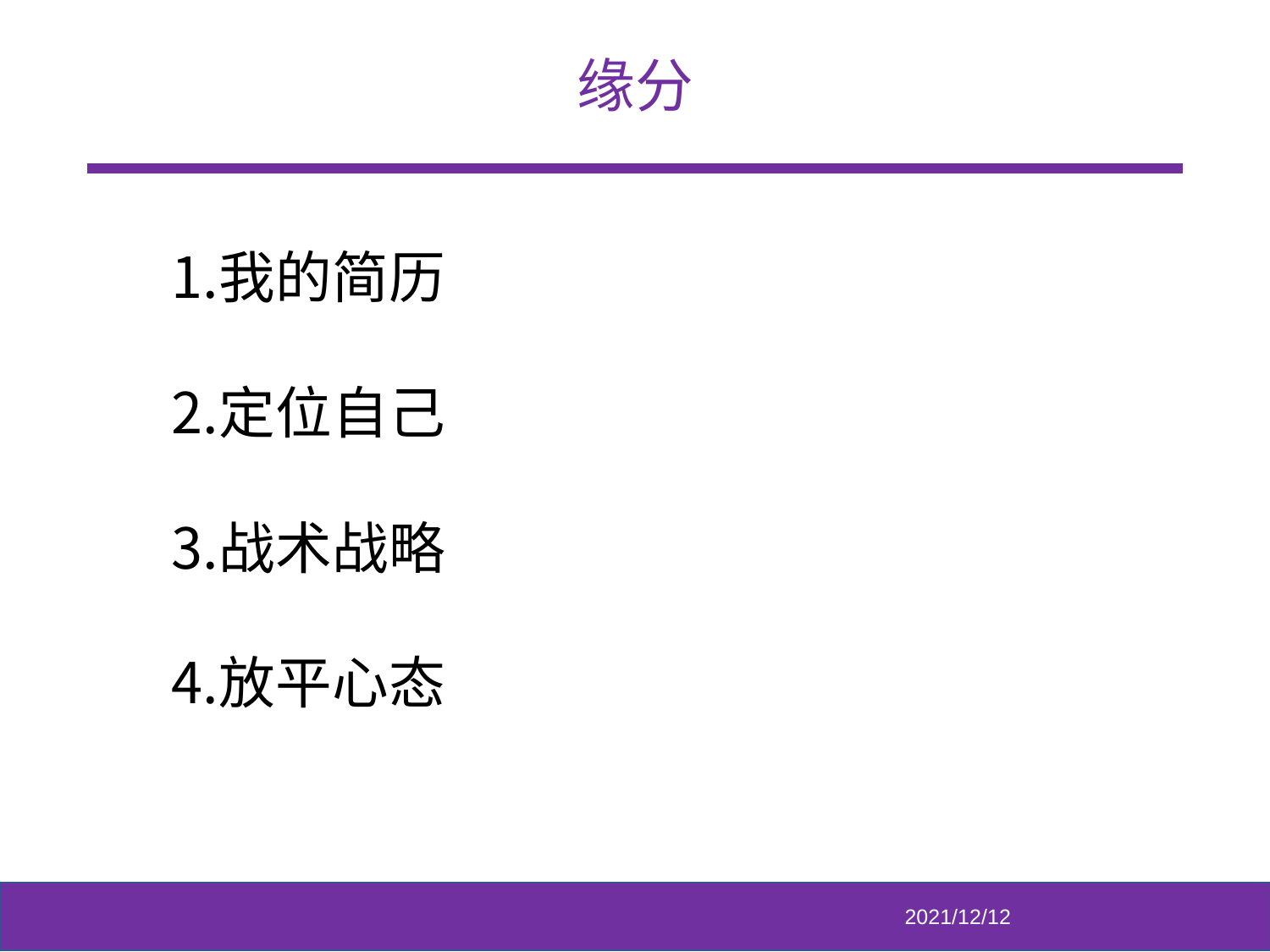

# 缘分
我的简历

定位自己

战术战略

放平心态
2021/12/12